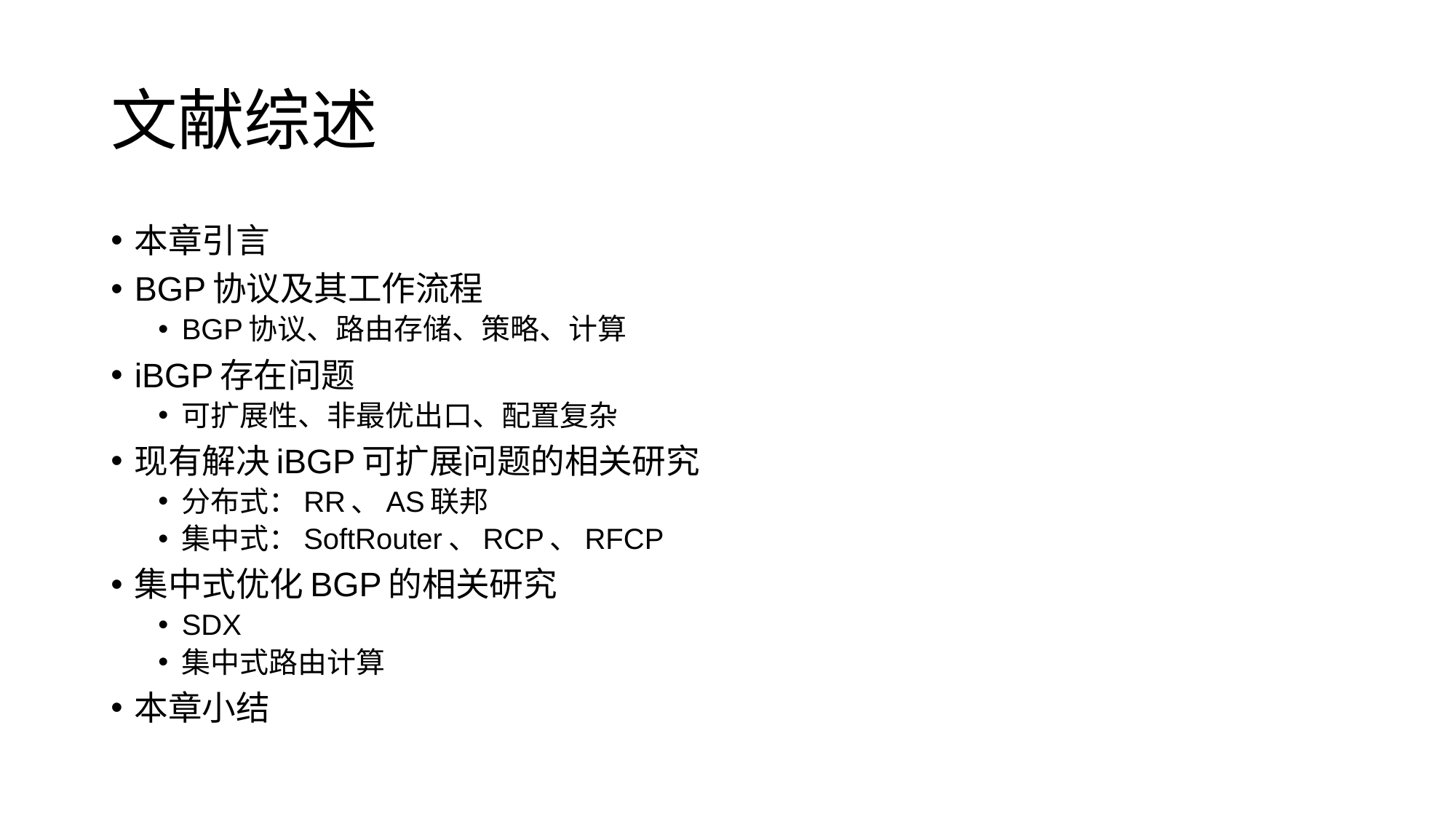

# 文献综述
本章引言
BGP协议及其工作流程
BGP协议、路由存储、策略、计算
iBGP存在问题
可扩展性、非最优出口、配置复杂
现有解决iBGP可扩展问题的相关研究
分布式：RR、AS联邦
集中式：SoftRouter、RCP、RFCP
集中式优化BGP的相关研究
SDX
集中式路由计算
本章小结